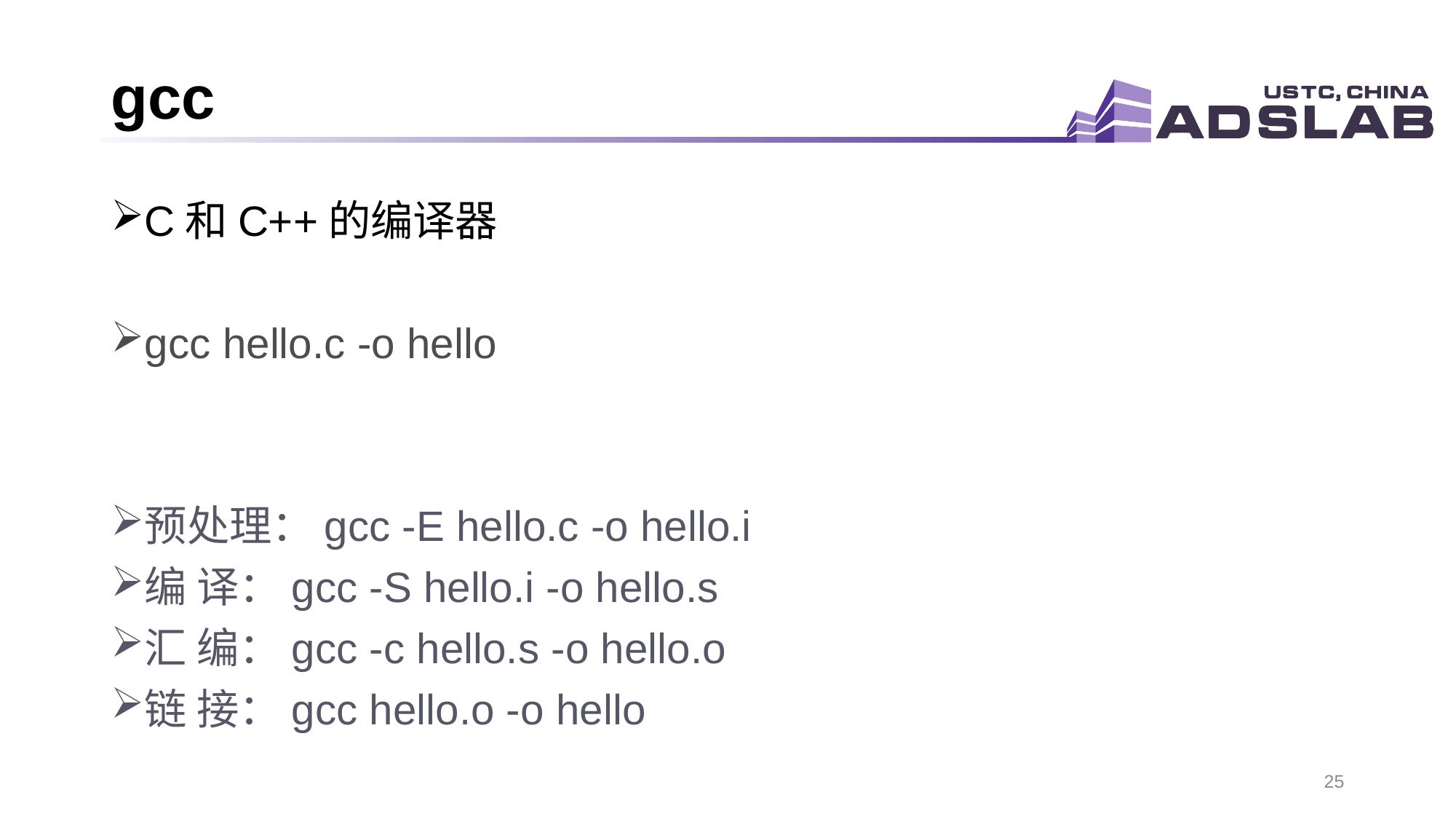

# gcc
C和C++的编译器

gcc hello.c -o hello

预处理：gcc -E hello.c -o hello.i
编 译：gcc -S hello.i -o hello.s
汇 编：gcc -c hello.s -o hello.o
链 接：gcc hello.o -o hello
25